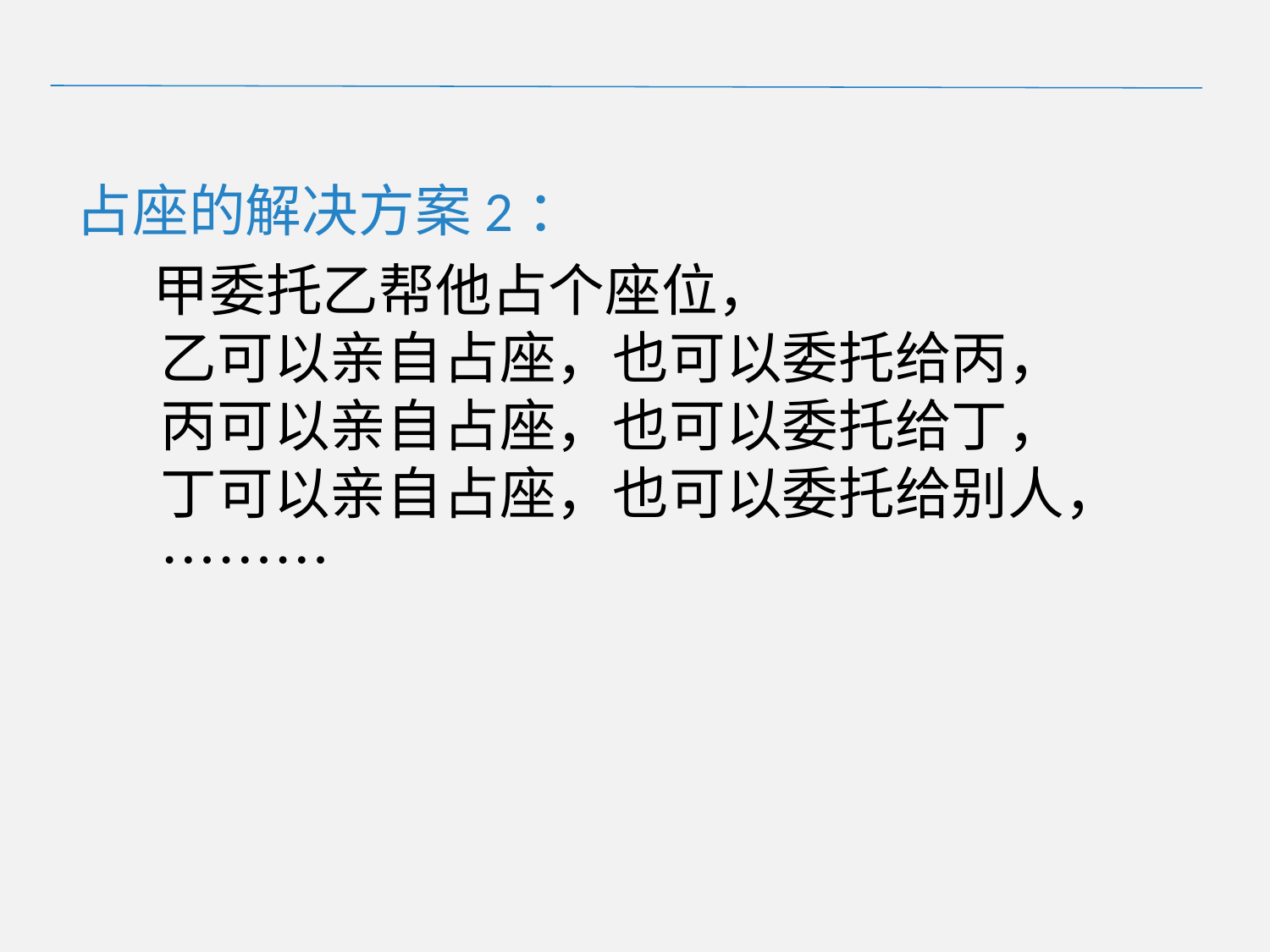

占座的解决方案2：
     甲委托乙帮他占个座位，
乙可以亲自占座，也可以委托给丙，
丙可以亲自占座，也可以委托给丁，
丁可以亲自占座，也可以委托给别人，
………